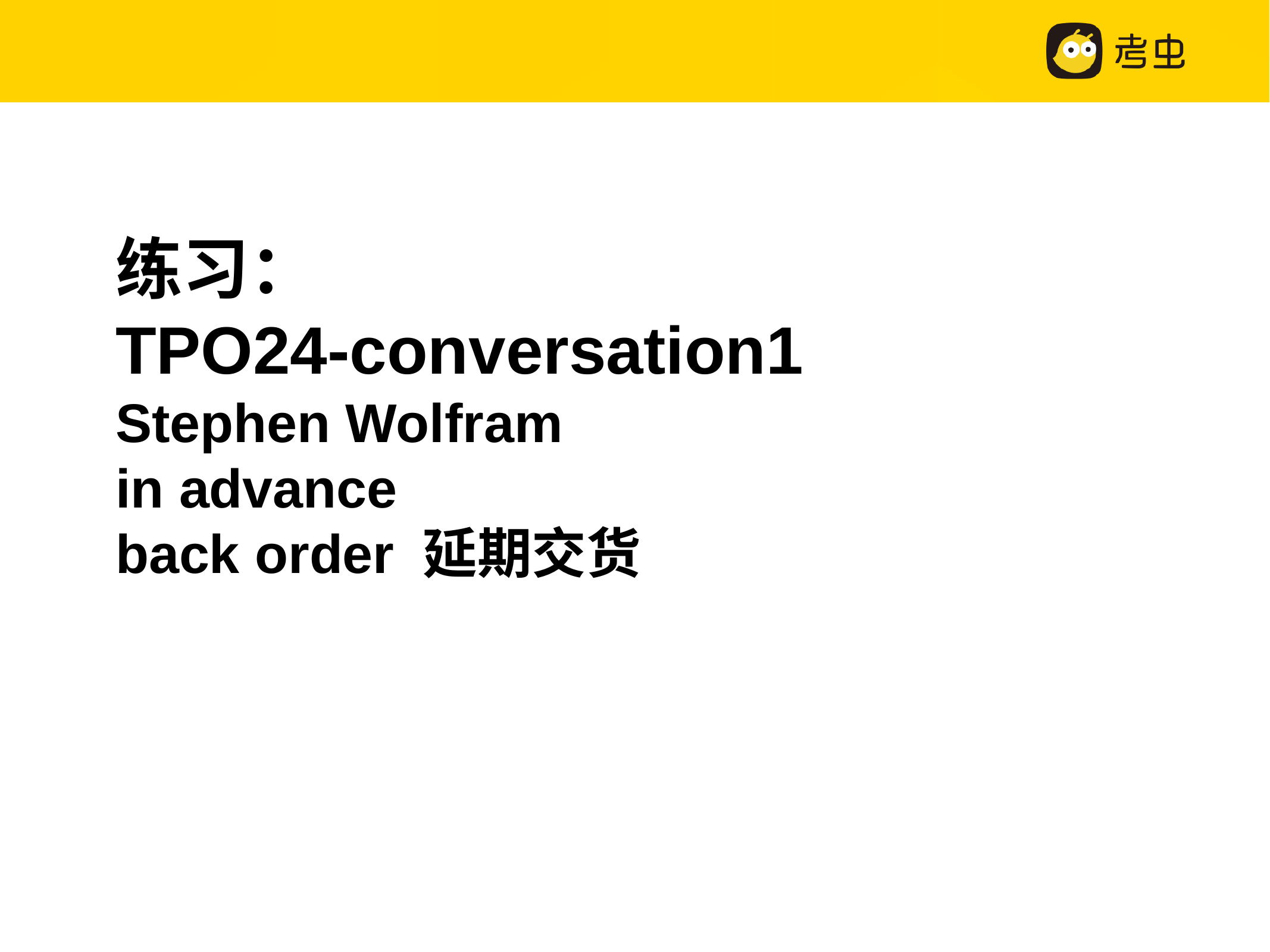

练习：
TPO24-conversation1
Stephen Wolfram
in advance
back order 延期交货